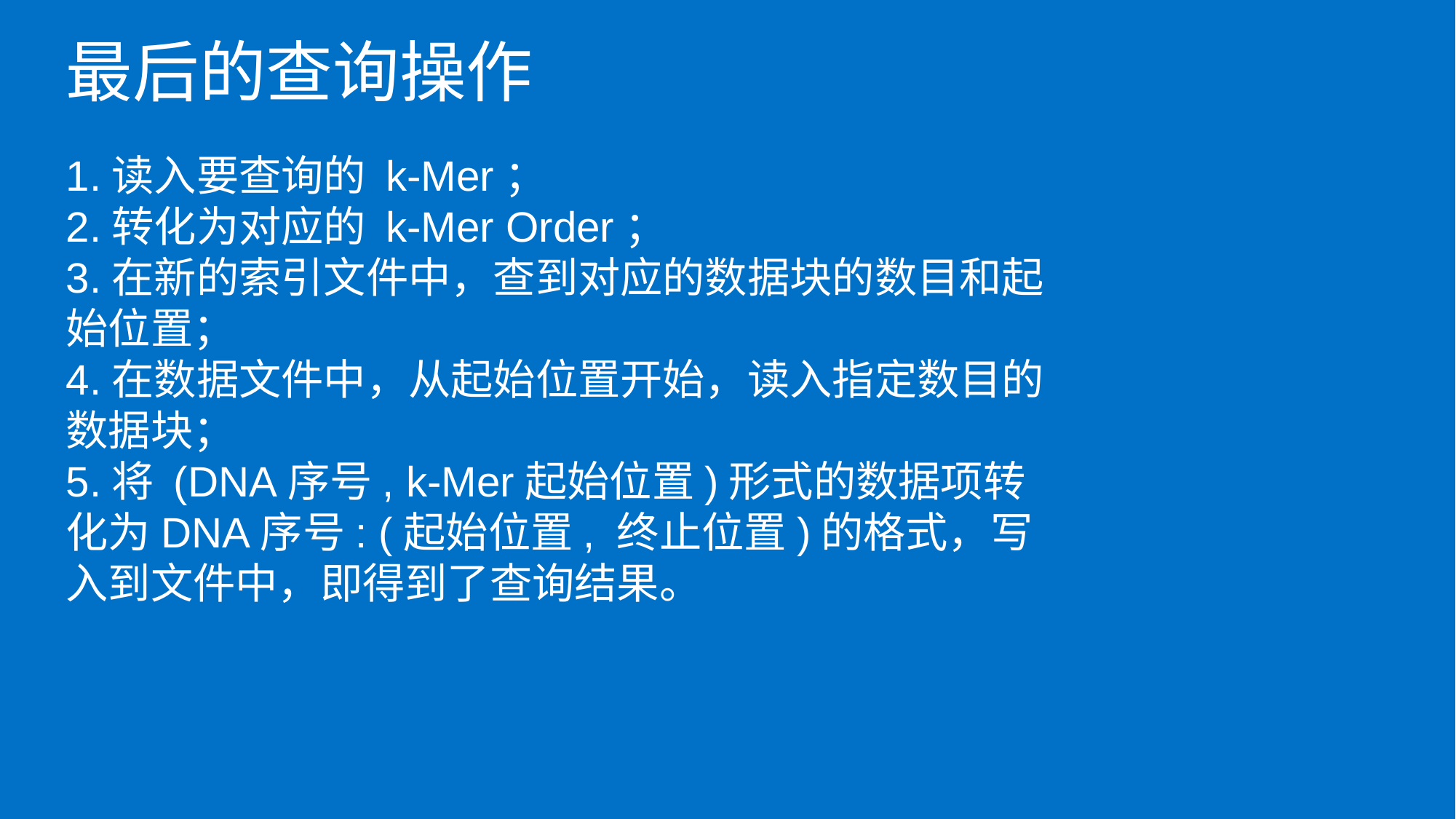

最后的查询操作
1.读入要查询的 k-Mer；
2.转化为对应的 k-Mer Order；
3.在新的索引文件中，查到对应的数据块的数目和起始位置；
4.在数据文件中，从起始位置开始，读入指定数目的数据块；
5.将 (DNA序号, k-Mer起始位置)形式的数据项转化为DNA序号: (起始位置, 终止位置)的格式，写入到文件中，即得到了查询结果。